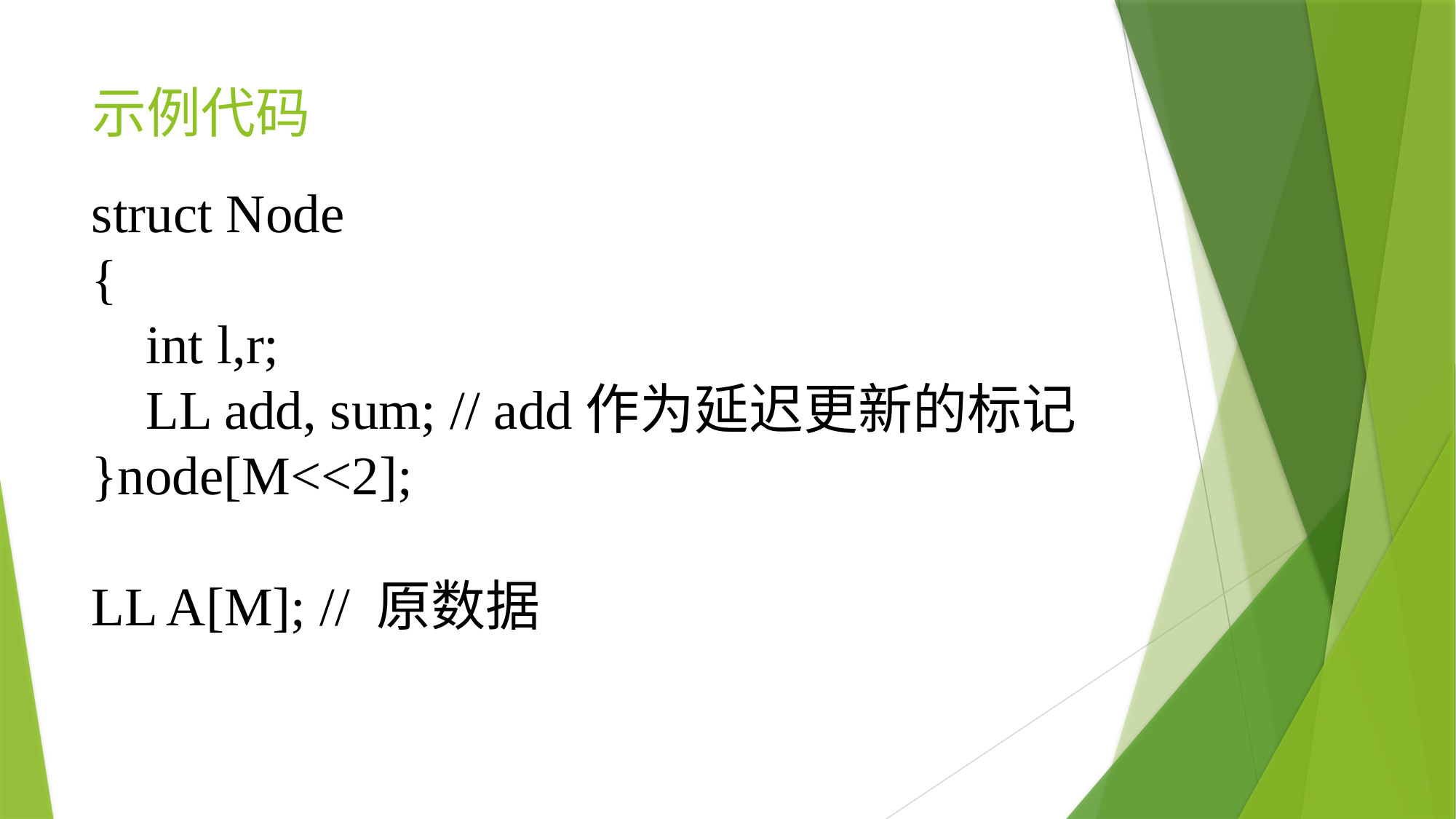

# 示例代码
struct Node
{
    int l,r;
    LL add, sum; // add作为延迟更新的标记
}node[M<<2];
LL A[M]; // 原数据